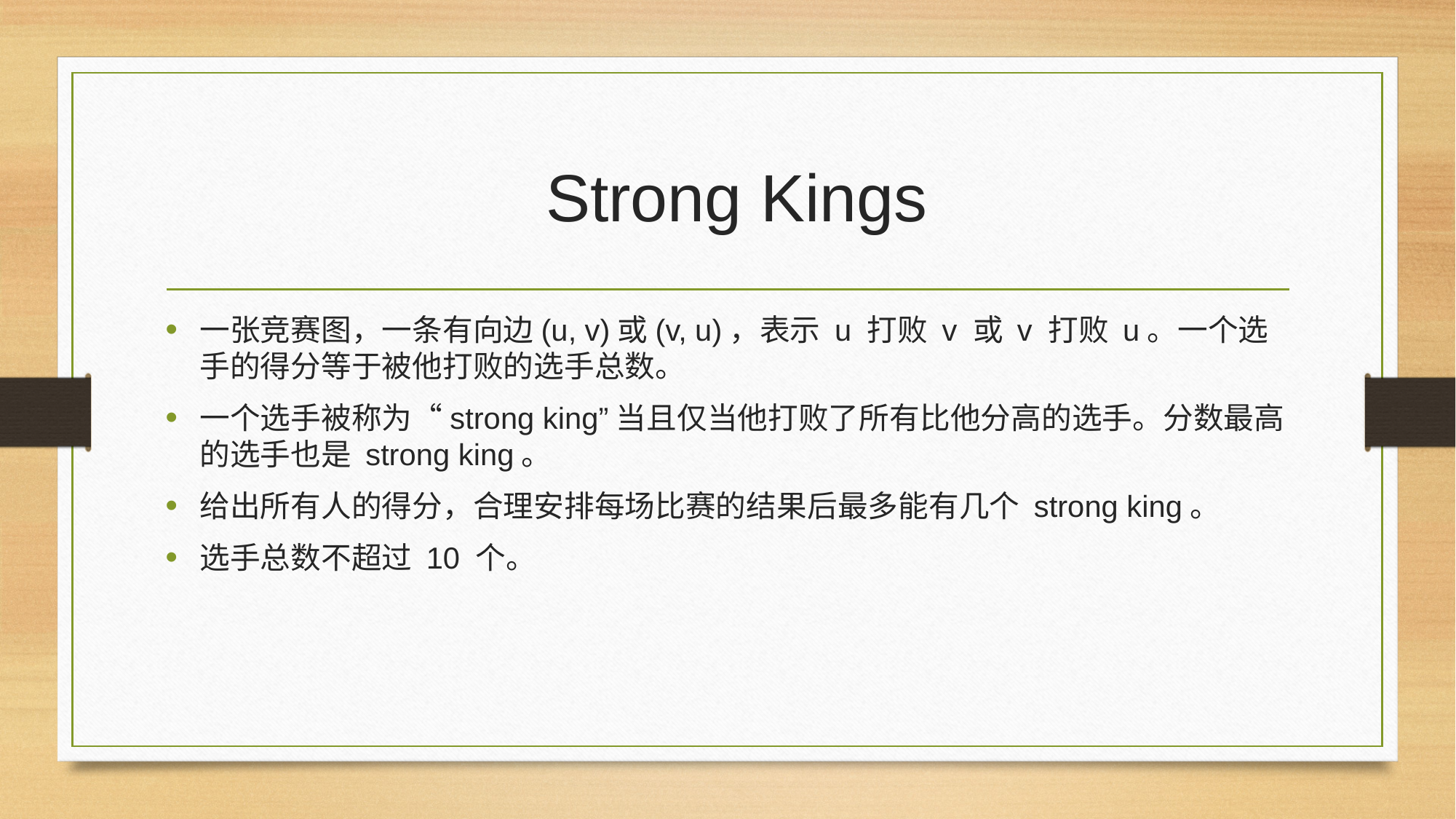

# Strong Kings
一张竞赛图，一条有向边(u, v)或(v, u)，表示 u 打败 v 或 v 打败 u。一个选手的得分等于被他打败的选手总数。
一个选手被称为“strong king”当且仅当他打败了所有比他分高的选手。分数最高的选手也是 strong king。
给出所有人的得分，合理安排每场比赛的结果后最多能有几个 strong king。
选手总数不超过 10 个。